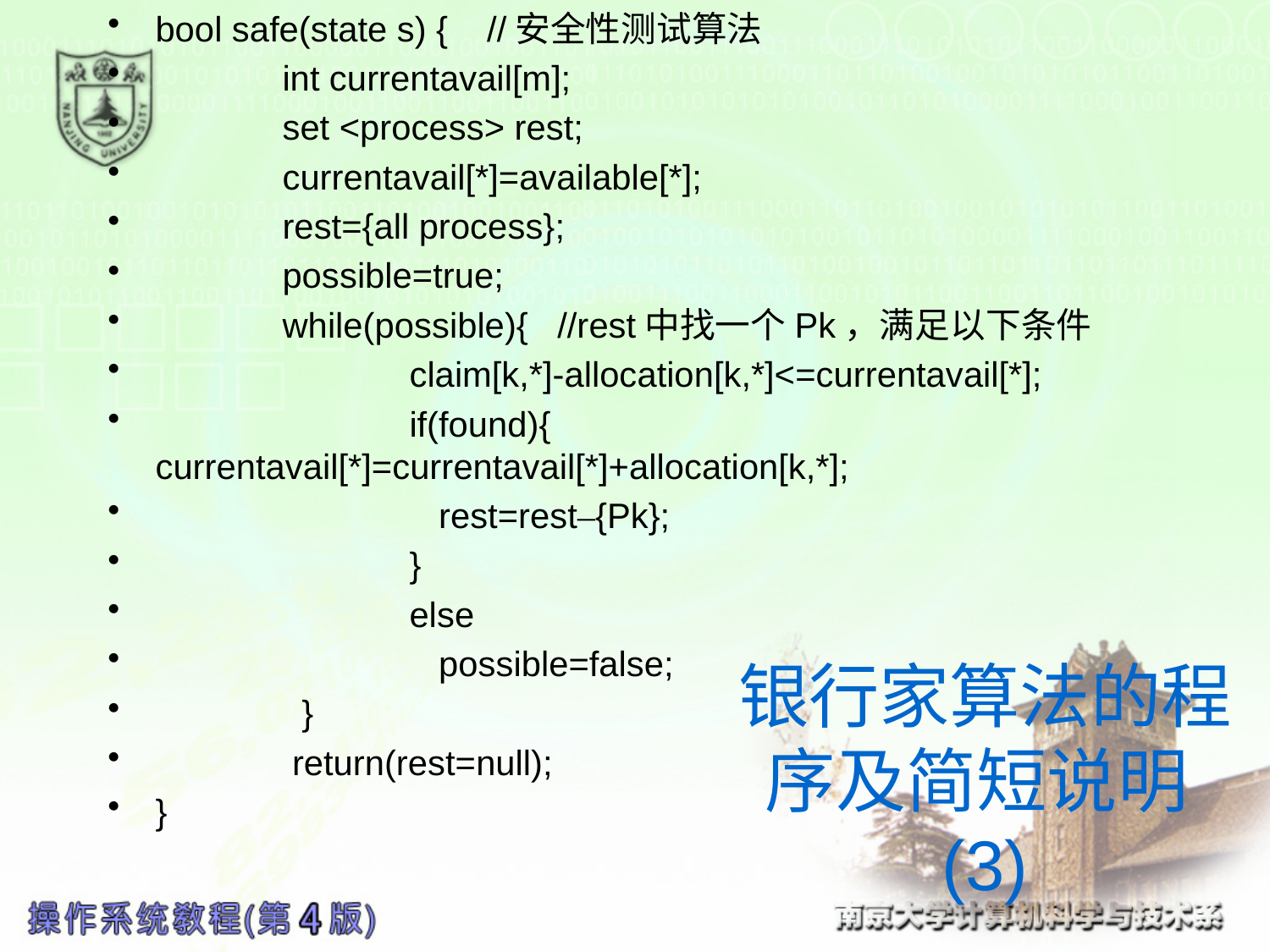

bool safe(state s) {    //安全性测试算法
	int currentavail[m];
	set <process> rest;
	currentavail[*]=available[*];
	rest={all process};
	possible=true;
	while(possible){   //rest中找一个Pk，满足以下条件
		claim[k,*]-allocation[k,*]<=currentavail[*];
		if(found){			currentavail[*]=currentavail[*]+allocation[k,*];
		   rest=rest–{Pk};
		}
		else
		   possible=false;
	  }
	 return(rest=null);
}
# 银行家算法的程序及简短说明(3)